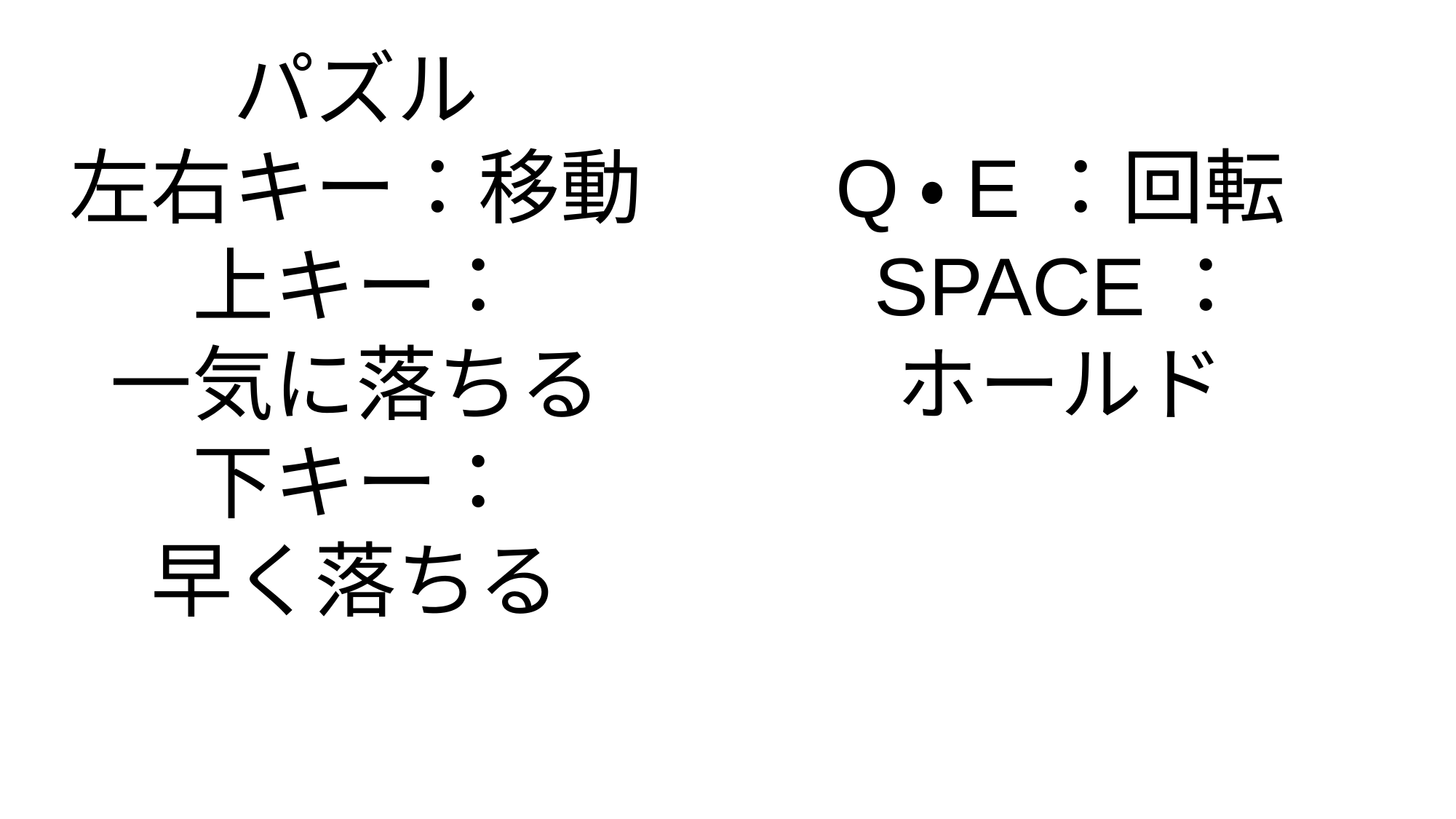

パズル
左右キー：移動
上キー：
一気に落ちる
下キー：
早く落ちる

Q・E：回転
SPACE：
ホールド